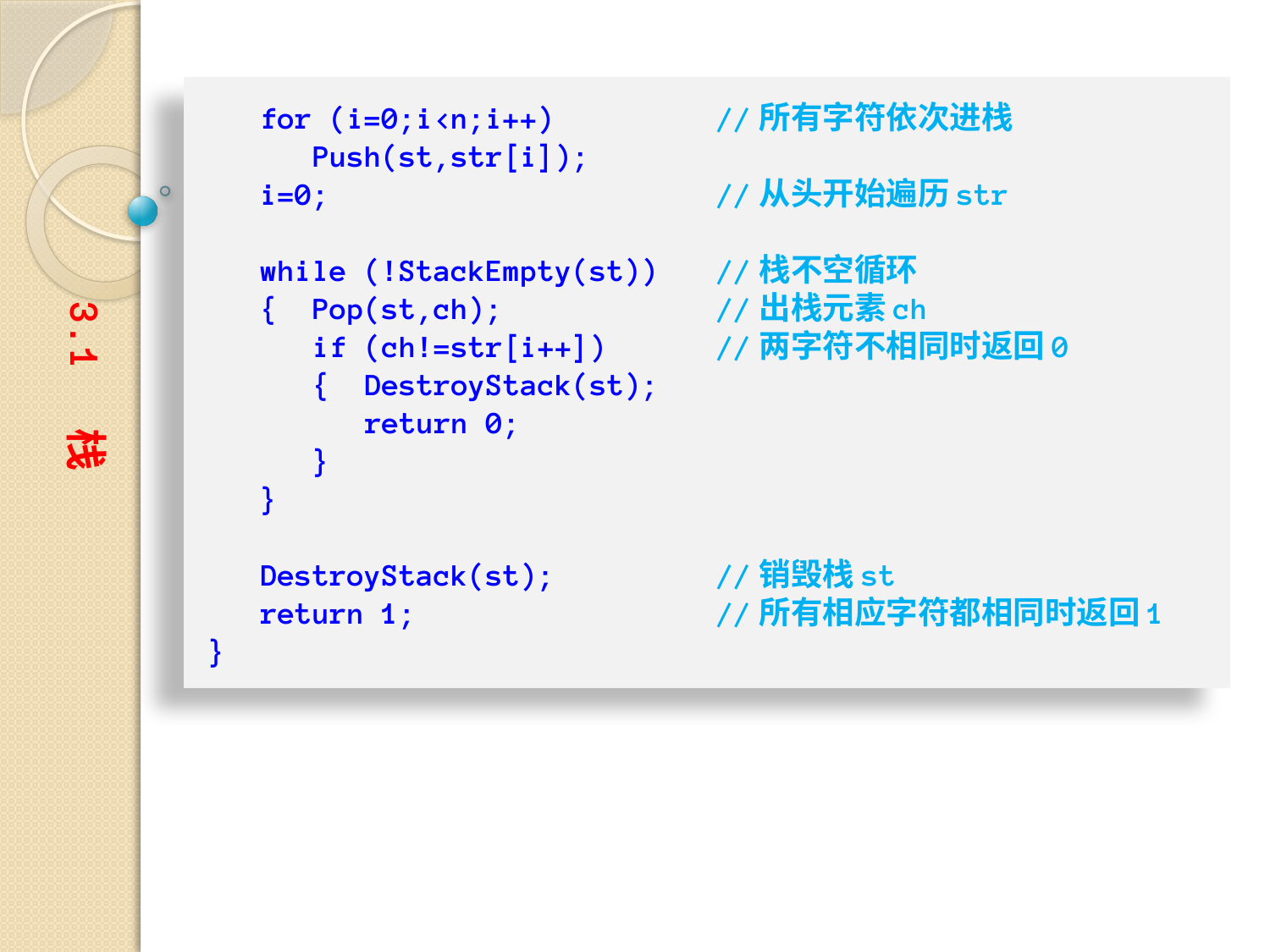

for (i=0;i<n;i++)		//所有字符依次进栈
      Push(st,str[i]);
   i=0;				//从头开始遍历str
   while (!StackEmpty(st))	//栈不空循环
   {  Pop(st,ch);		//出栈元素ch
      if (ch!=str[i++])	//两字符不相同时返回0
      {  DestroyStack(st);
         return 0;
      }
   }
   DestroyStack(st);		//销毁栈st
   return 1;			//所有相应字符都相同时返回1
}
3.1  栈